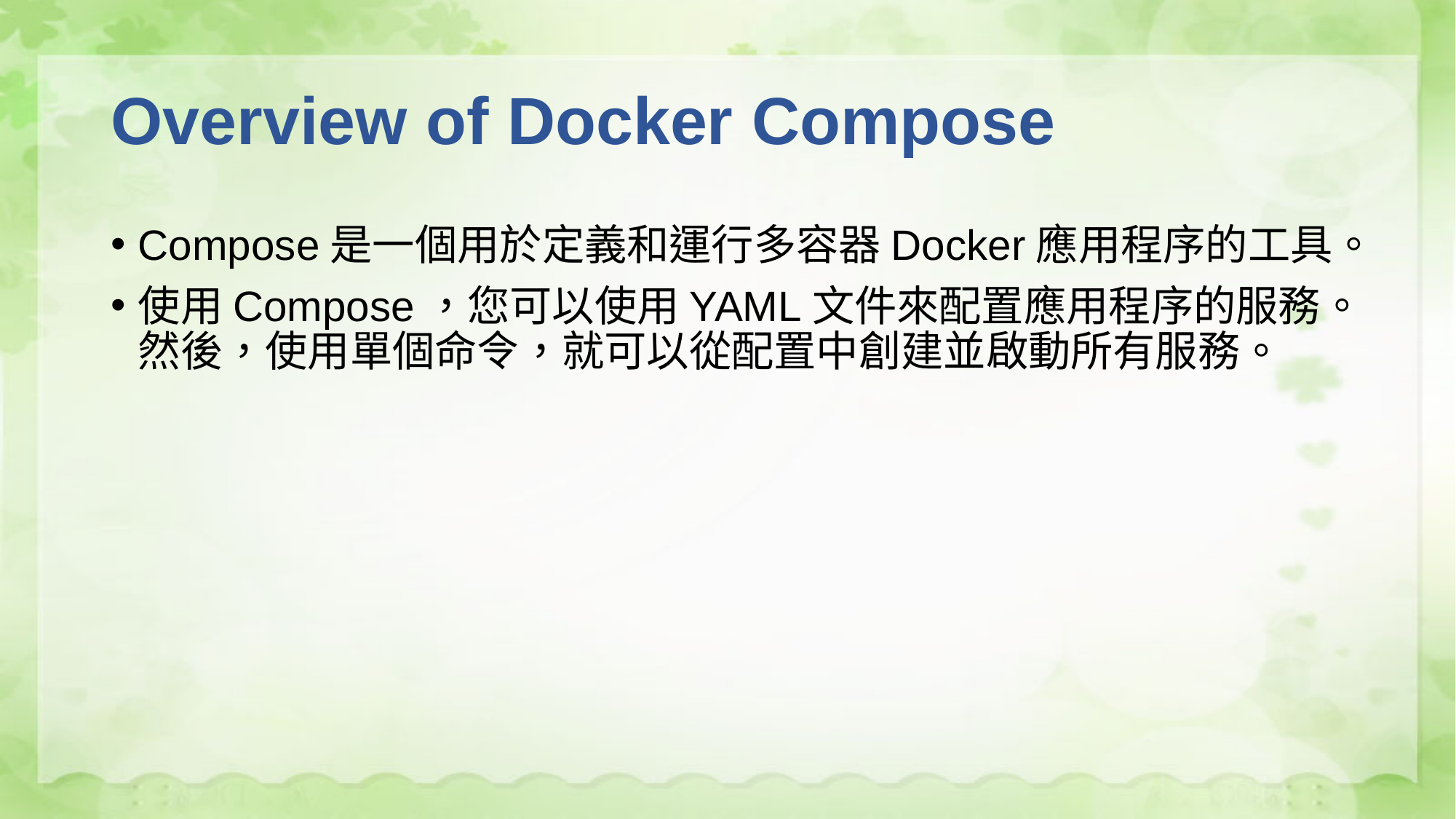

# Overview of Docker Compose
Compose是一個用於定義和運行多容器Docker應用程序的工具。
使用Compose，您可以使用YAML文件來配置應用程序的服務。然後，使用單個命令，就可以從配置中創建並啟動所有服務。